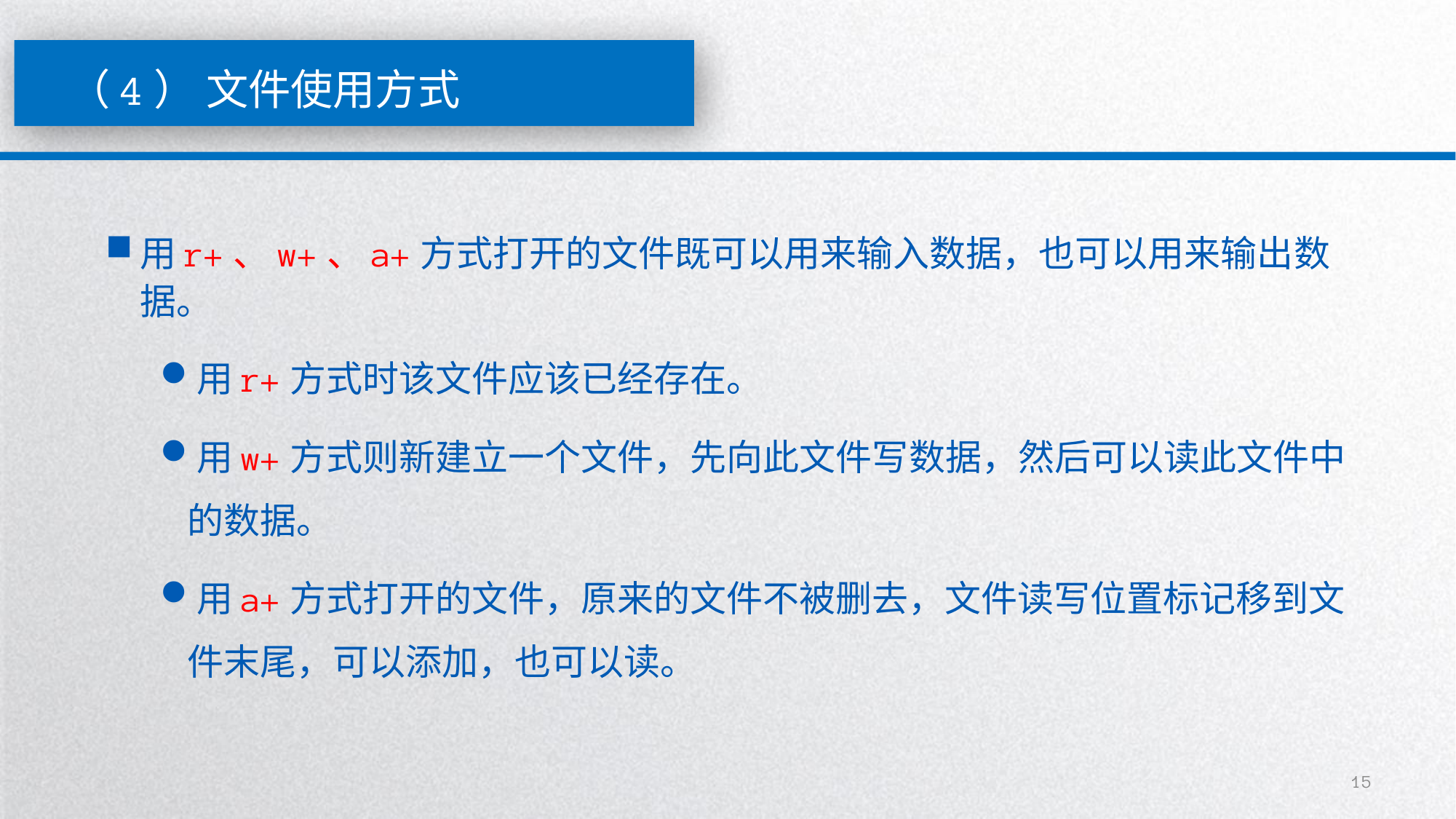

# （4） 文件使用方式
用r+、w+、a+方式打开的文件既可以用来输入数据，也可以用来输出数据。
用r+方式时该文件应该已经存在。
用w+方式则新建立一个文件，先向此文件写数据，然后可以读此文件中的数据。
用a+方式打开的文件，原来的文件不被删去，文件读写位置标记移到文件末尾，可以添加，也可以读。
15